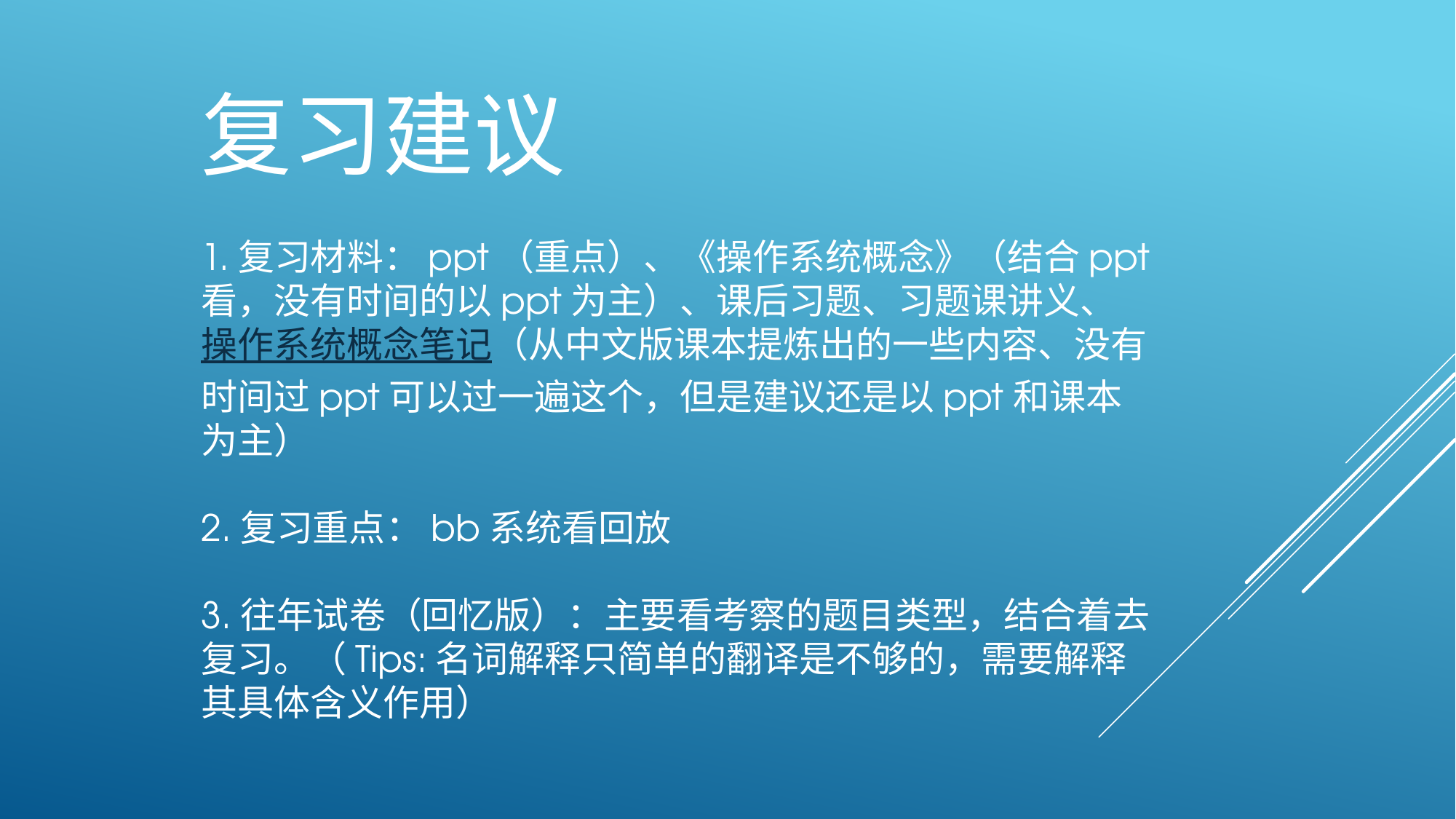

复习建议
1.复习材料：ppt（重点）、《操作系统概念》（结合ppt看，没有时间的以ppt为主）、课后习题、习题课讲义、操作系统概念笔记（从中文版课本提炼出的一些内容、没有时间过ppt可以过一遍这个，但是建议还是以ppt和课本为主）

2.复习重点：bb系统看回放

3.往年试卷（回忆版）：主要看考察的题目类型，结合着去复习。（Tips:名词解释只简单的翻译是不够的，需要解释其具体含义作用）